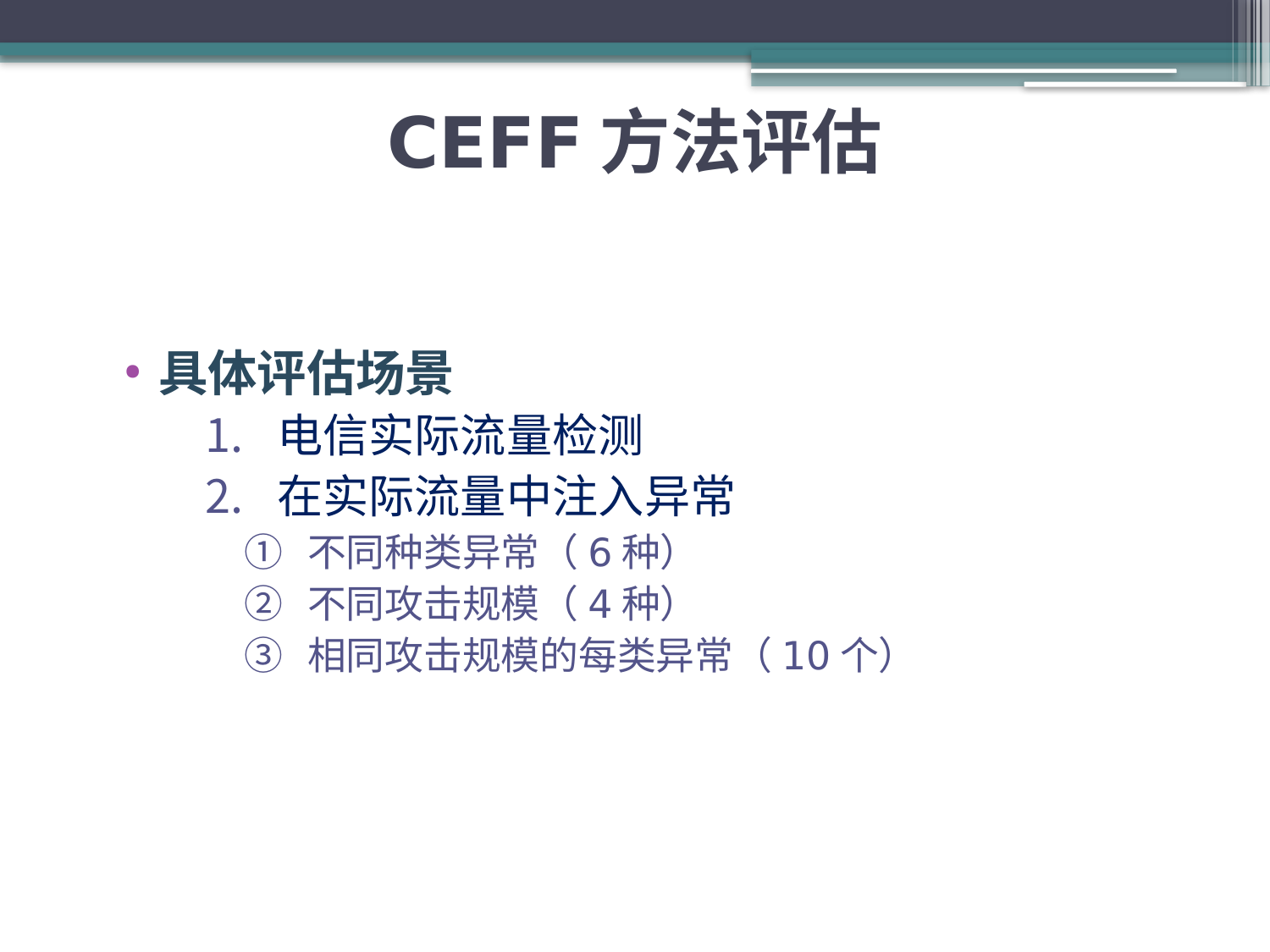

# CEFF方法评估
具体评估场景
电信实际流量检测
在实际流量中注入异常
不同种类异常（6种）
不同攻击规模（4种）
相同攻击规模的每类异常（10个）